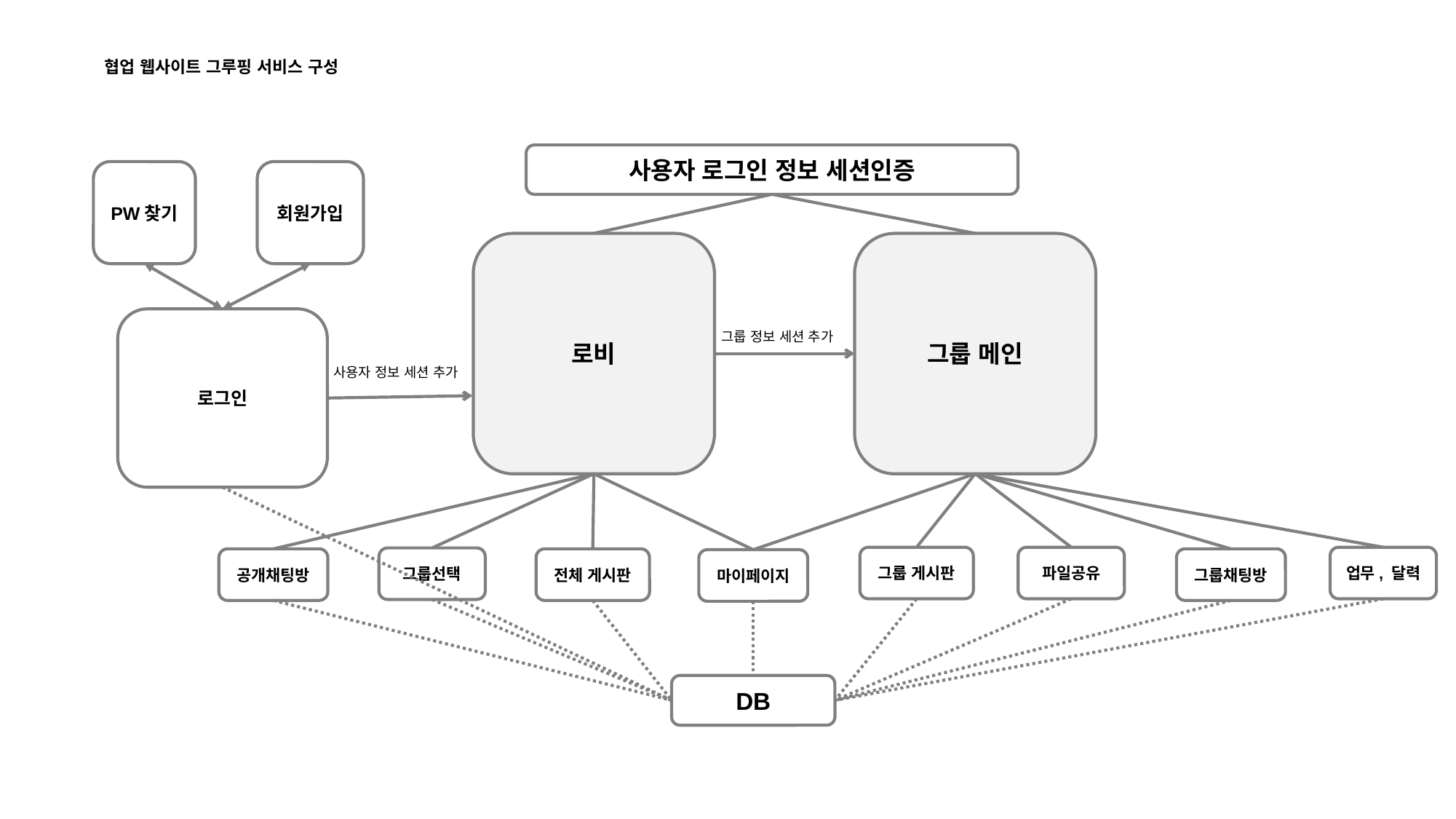

협업 웹사이트 그루핑 서비스 구성
사용자 로그인 정보 세션인증
PW찾기
회원가입
로비
그룹 메인
로그인
그룹 정보 세션 추가
사용자 정보 세션 추가
그룹 게시판
파일공유
업무, 달력
그룹선택
공개채팅방
전체 게시판
그룹채팅방
마이페이지
DB